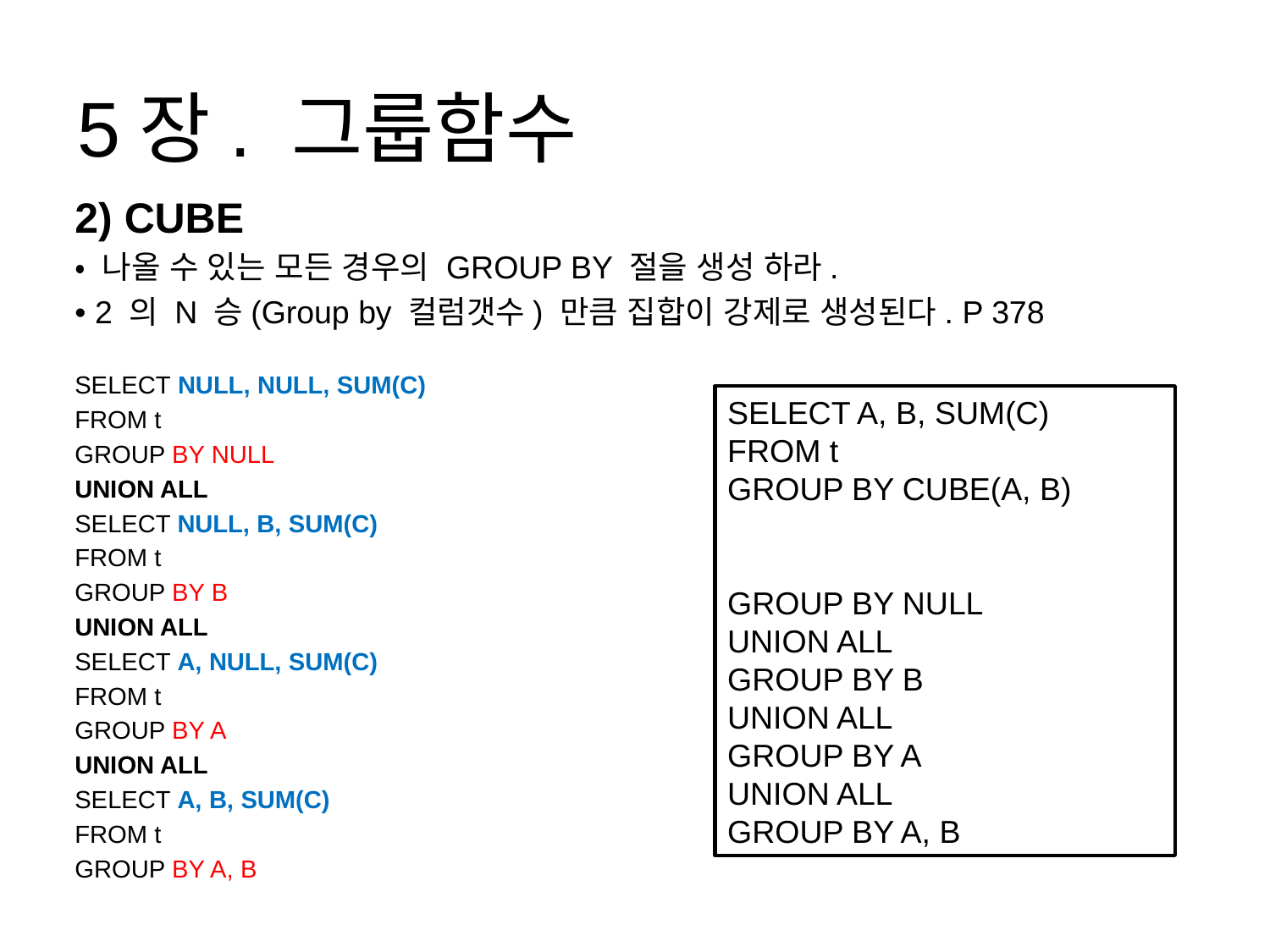

5장. 그룹함수
2) CUBE
• 나올 수 있는 모든 경우의 GROUP BY 절을 생성 하라.
• 2 의 N 승(Group by 컬럼갯수) 만큼 집합이 강제로 생성된다. P 378

SELECT NULL, NULL, SUM(C)
FROM t
GROUP BY NULL
UNION ALL
SELECT NULL, B, SUM(C)
FROM t
GROUP BY B
UNION ALL
SELECT A, NULL, SUM(C)
FROM t
GROUP BY A
UNION ALL
SELECT A, B, SUM(C)
FROM t
GROUP BY A, B
SELECT A, B, SUM(C)
FROM t
GROUP BY CUBE(A, B)

GROUP BY NULL
UNION ALL
GROUP BY B
UNION ALL
GROUP BY A
UNION ALL
GROUP BY A, B